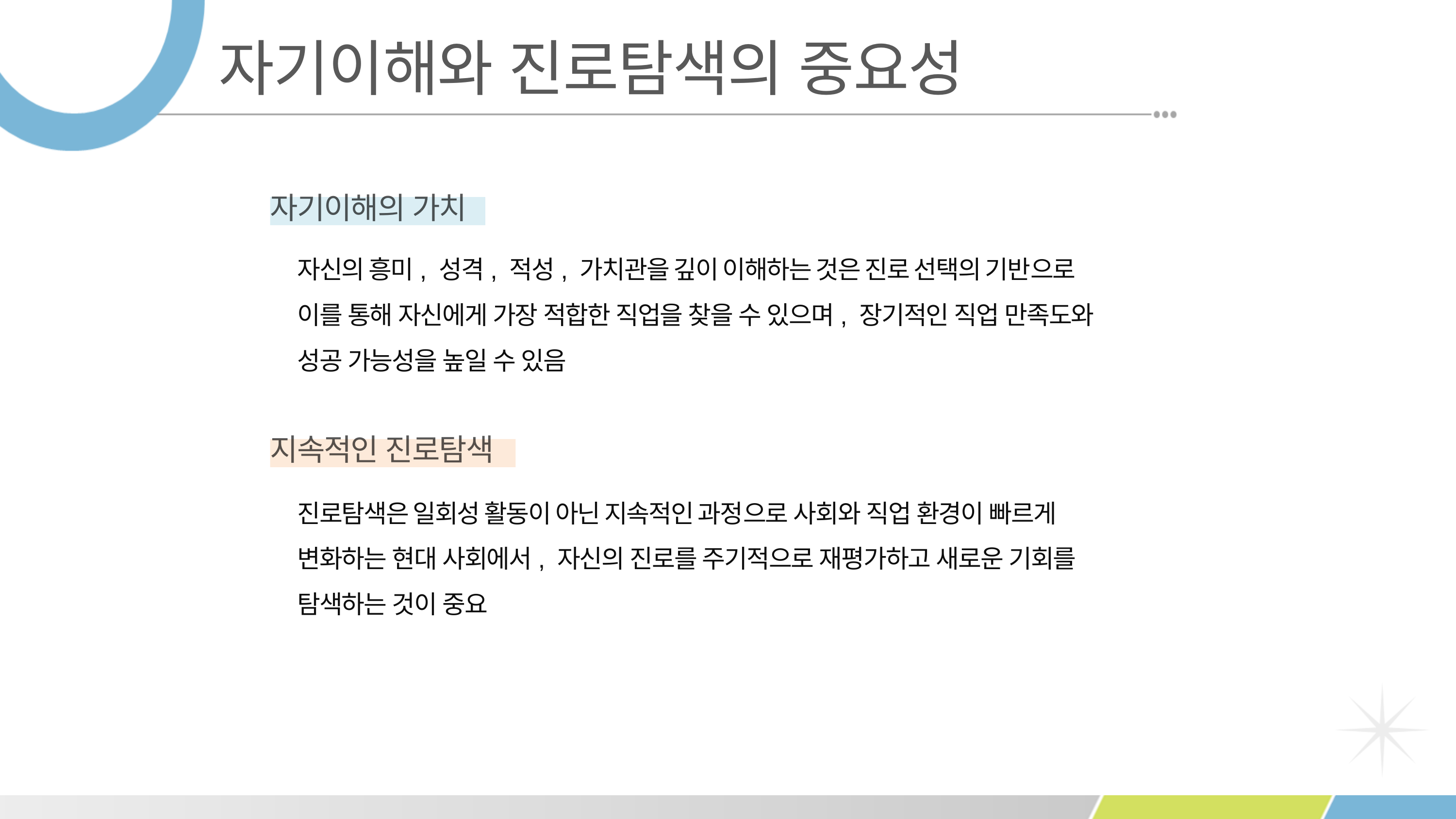

자기이해와 진로탐색의 중요성
자기이해의 가치
자신의 흥미, 성격, 적성, 가치관을 깊이 이해하는 것은 진로 선택의 기반으로
이를 통해 자신에게 가장 적합한 직업을 찾을 수 있으며, 장기적인 직업 만족도와
성공 가능성을 높일 수 있음
지속적인 진로탐색
진로탐색은 일회성 활동이 아닌 지속적인 과정으로 사회와 직업 환경이 빠르게
변화하는 현대 사회에서, 자신의 진로를 주기적으로 재평가하고 새로운 기회를
탐색하는 것이 중요